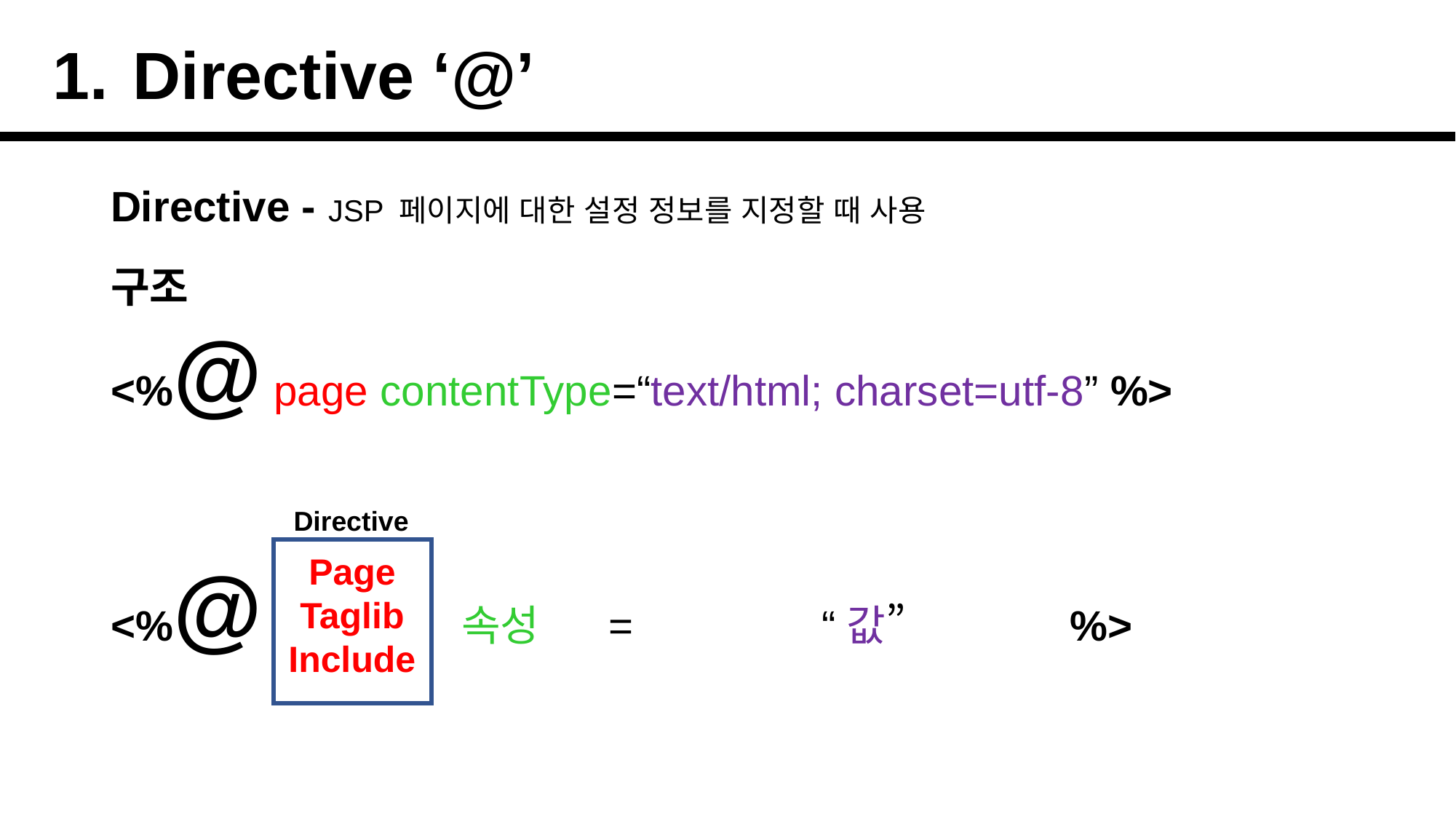

Directive ‘@’
Directive - JSP 페이지에 대한 설정 정보를 지정할 때 사용
구조
<%@ page contentType=“text/html; charset=utf-8” %>

<%@ Directive  속성     =                “값”             %>

Directive

Page
Taglib
Include